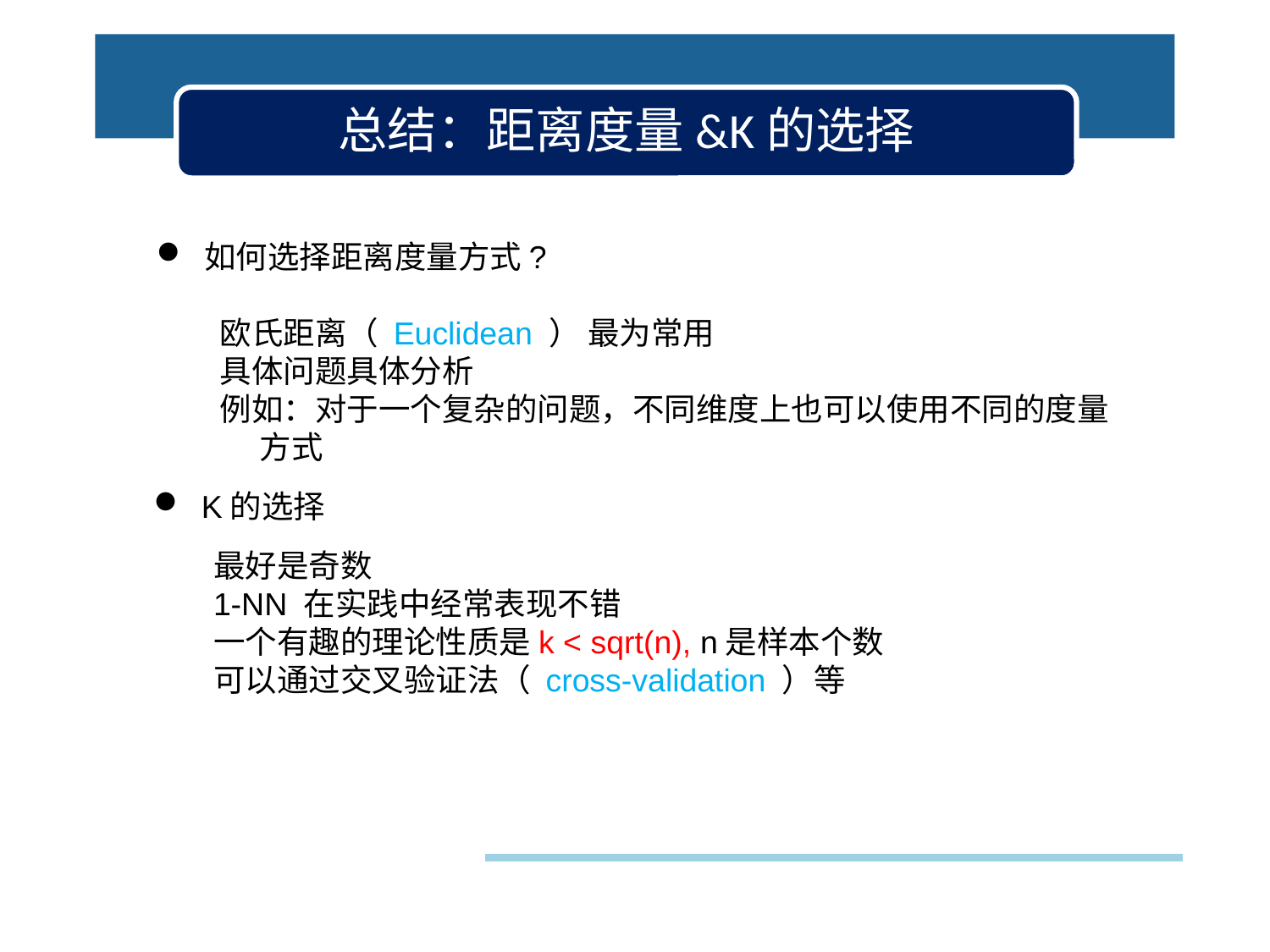

# 总结：距离度量&K的选择
如何选择距离度量方式?

欧氏距离（ Euclidean ） 最为常用
具体问题具体分析
例如：对于一个复杂的问题，不同维度上也可以使用不同的度量方式
K的选择
最好是奇数
1-NN 在实践中经常表现不错
一个有趣的理论性质是k < sqrt(n), n是样本个数
可以通过交叉验证法（ cross-validation ）等